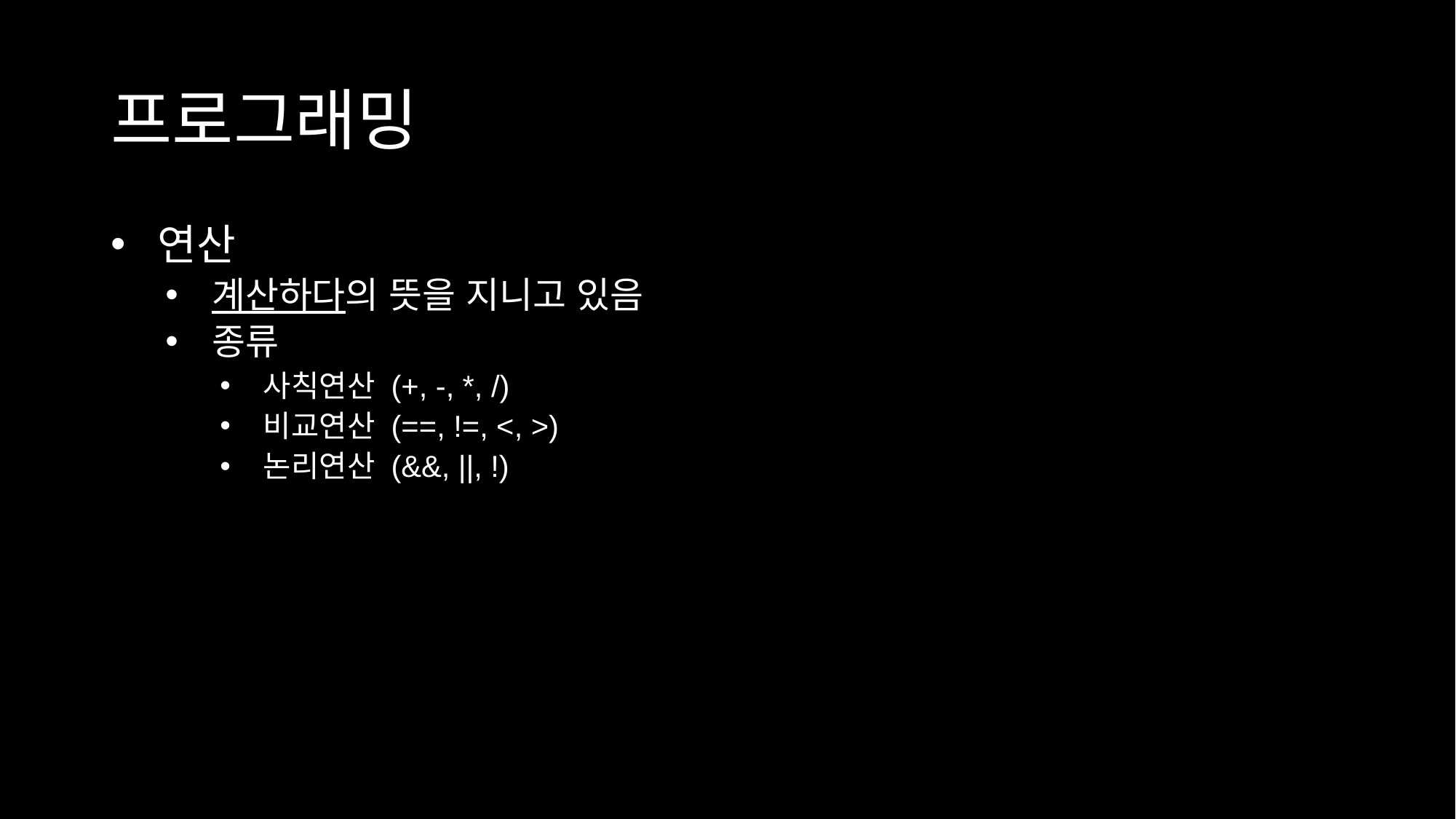

# 프로그래밍
 연산
 계산하다의 뜻을 지니고 있음
 종류
 사칙연산 (+, -, *, /)
 비교연산 (==, !=, <, >)
 논리연산 (&&, ||, !)